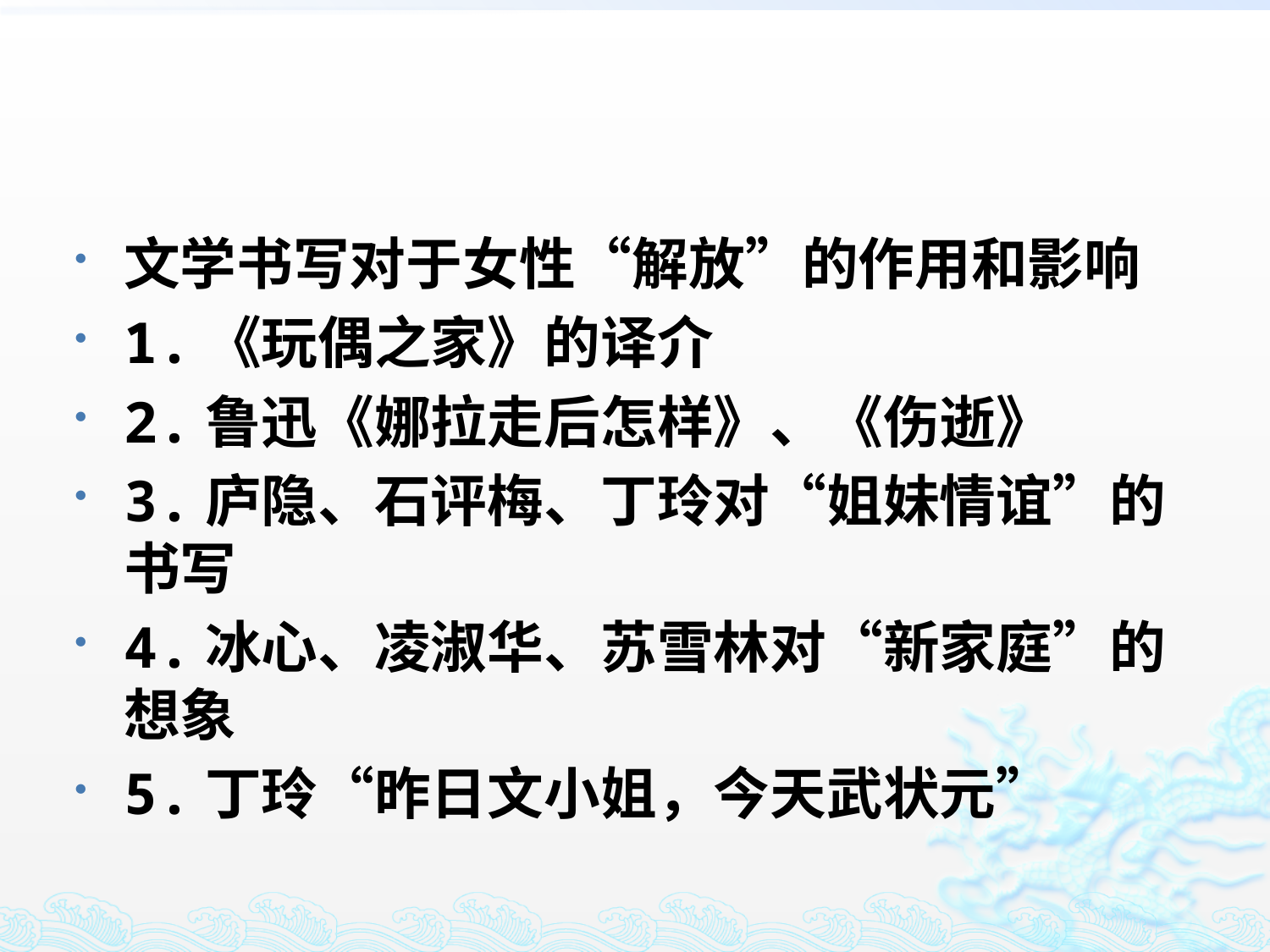

#
文学书写对于女性“解放”的作用和影响
1.《玩偶之家》的译介
2.鲁迅《娜拉走后怎样》、《伤逝》
3.庐隐、石评梅、丁玲对“姐妹情谊”的书写
4.冰心、凌淑华、苏雪林对“新家庭”的想象
5.丁玲“昨日文小姐，今天武状元”